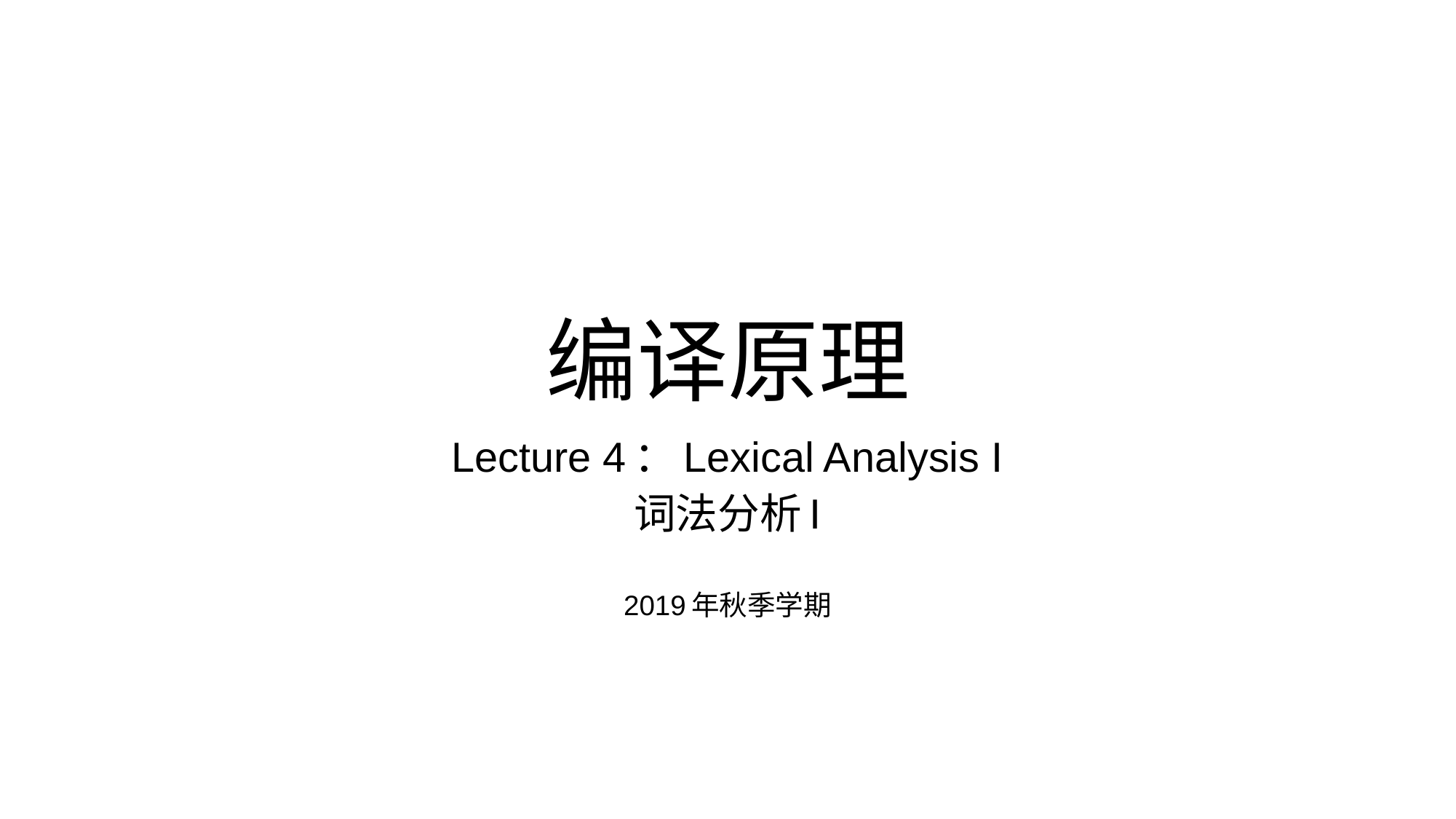

# 编译原理
Lecture 4：Lexical Analysis I
词法分析I

2019年秋季学期